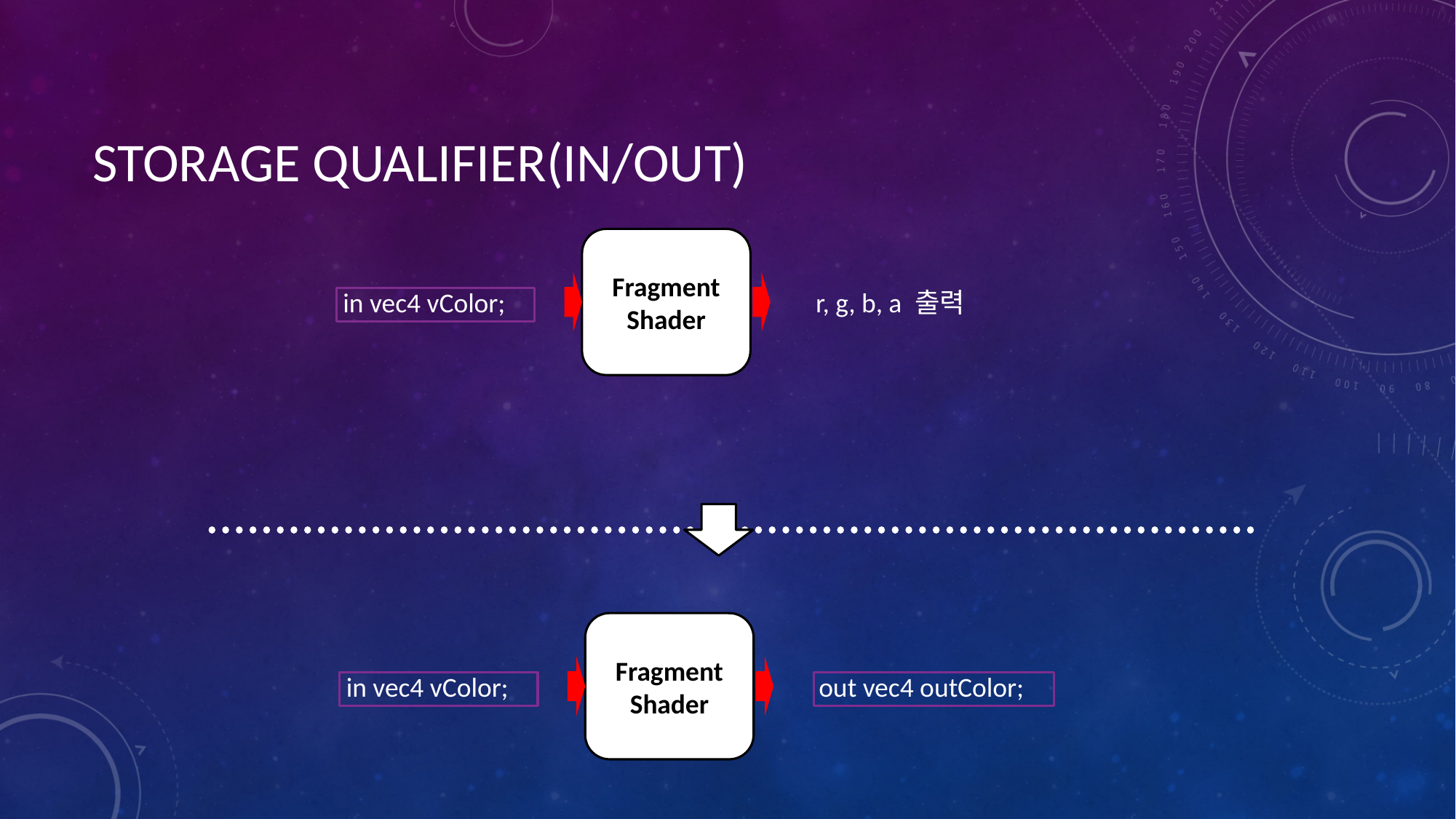

# Storage Qualifier(in/out)
Fragment Shader

in vec4 vColor;
r, g, b, a 출력

Fragment Shader

in vec4 vColor;
out vec4 outColor;